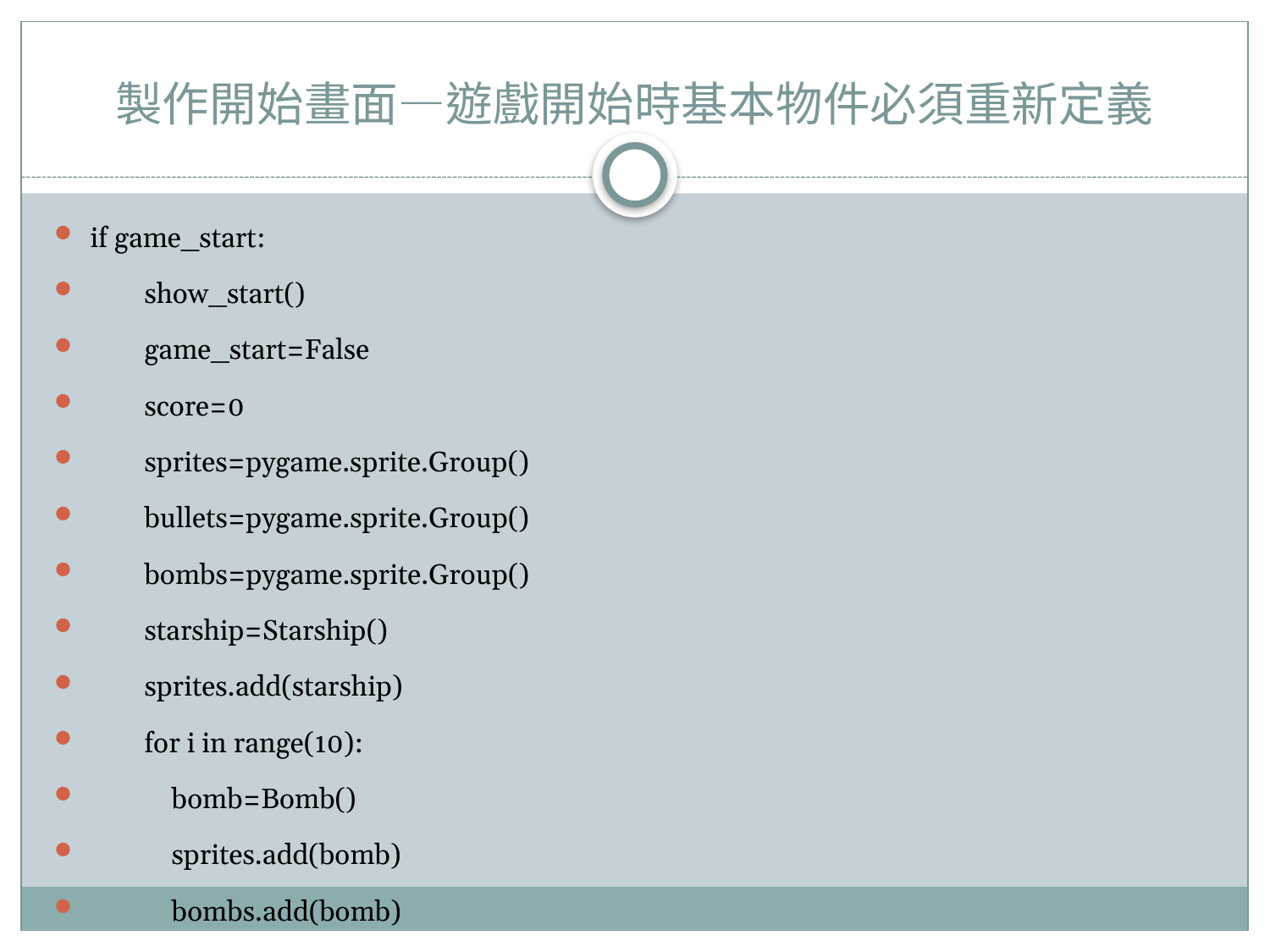

# 製作開始畫面—遊戲開始時基本物件必須重新定義
if game_start:
        show_start()
        game_start=False
        score=0
        sprites=pygame.sprite.Group()
        bullets=pygame.sprite.Group()
        bombs=pygame.sprite.Group()
        starship=Starship()
        sprites.add(starship)
        for i in range(10):
            bomb=Bomb()
            sprites.add(bomb)
            bombs.add(bomb)